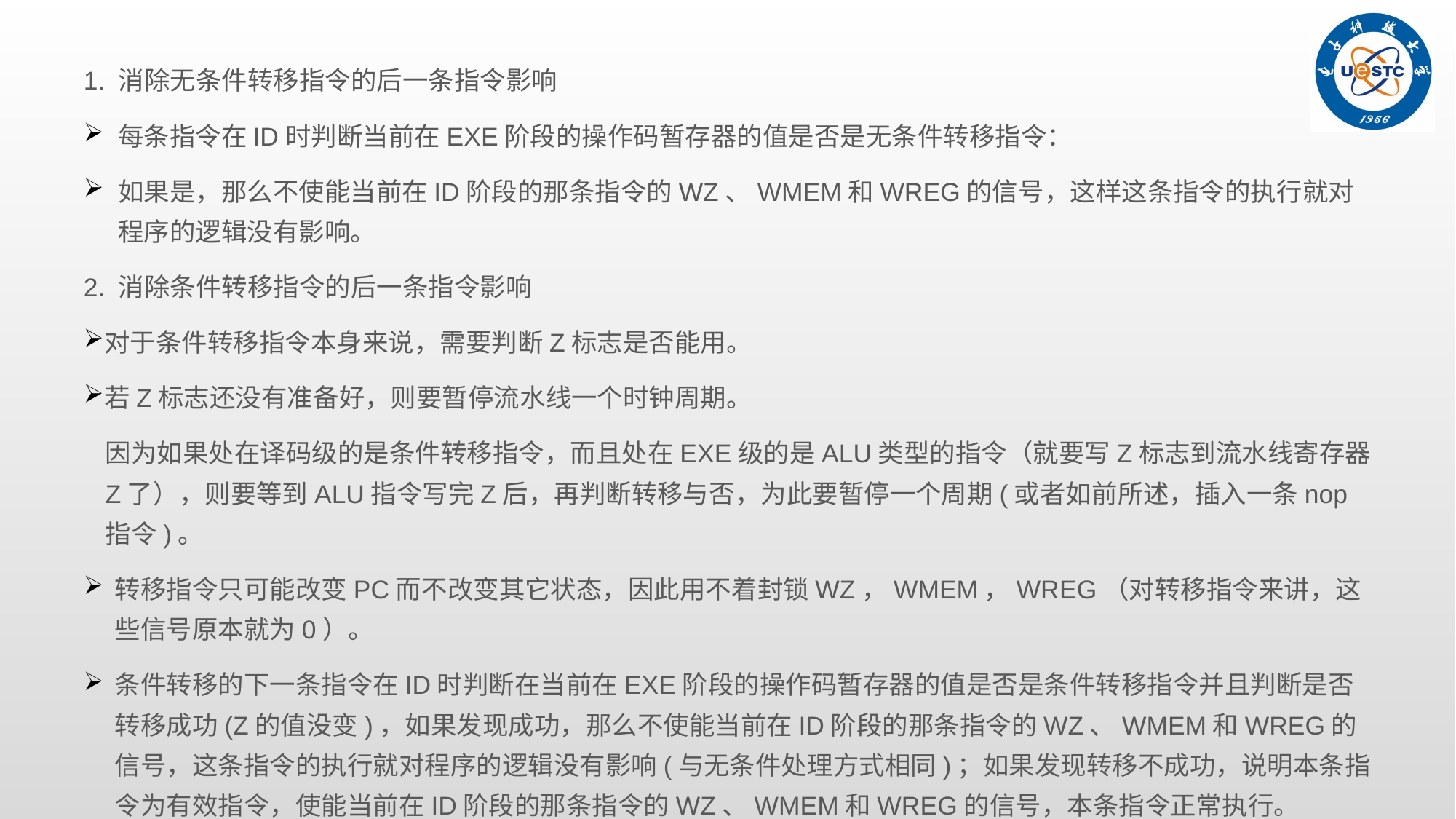

1. 消除无条件转移指令的后一条指令影响
每条指令在ID时判断当前在EXE阶段的操作码暂存器的值是否是无条件转移指令：
如果是，那么不使能当前在ID阶段的那条指令的WZ、WMEM和WREG的信号，这样这条指令的执行就对程序的逻辑没有影响。
2. 消除条件转移指令的后一条指令影响
对于条件转移指令本身来说，需要判断Z标志是否能用。
若Z标志还没有准备好，则要暂停流水线一个时钟周期。
因为如果处在译码级的是条件转移指令，而且处在EXE级的是ALU类型的指令（就要写Z标志到流水线寄存器Z了），则要等到ALU指令写完Z后，再判断转移与否，为此要暂停一个周期(或者如前所述，插入一条nop指令)。
转移指令只可能改变PC而不改变其它状态，因此用不着封锁WZ，WMEM，WREG（对转移指令来讲，这些信号原本就为0）。
条件转移的下一条指令在ID时判断在当前在EXE阶段的操作码暂存器的值是否是条件转移指令并且判断是否转移成功(Z的值没变)，如果发现成功，那么不使能当前在ID阶段的那条指令的WZ、WMEM和WREG的信号，这条指令的执行就对程序的逻辑没有影响(与无条件处理方式相同)；如果发现转移不成功，说明本条指令为有效指令，使能当前在ID阶段的那条指令的WZ、WMEM和WREG的信号，本条指令正常执行。